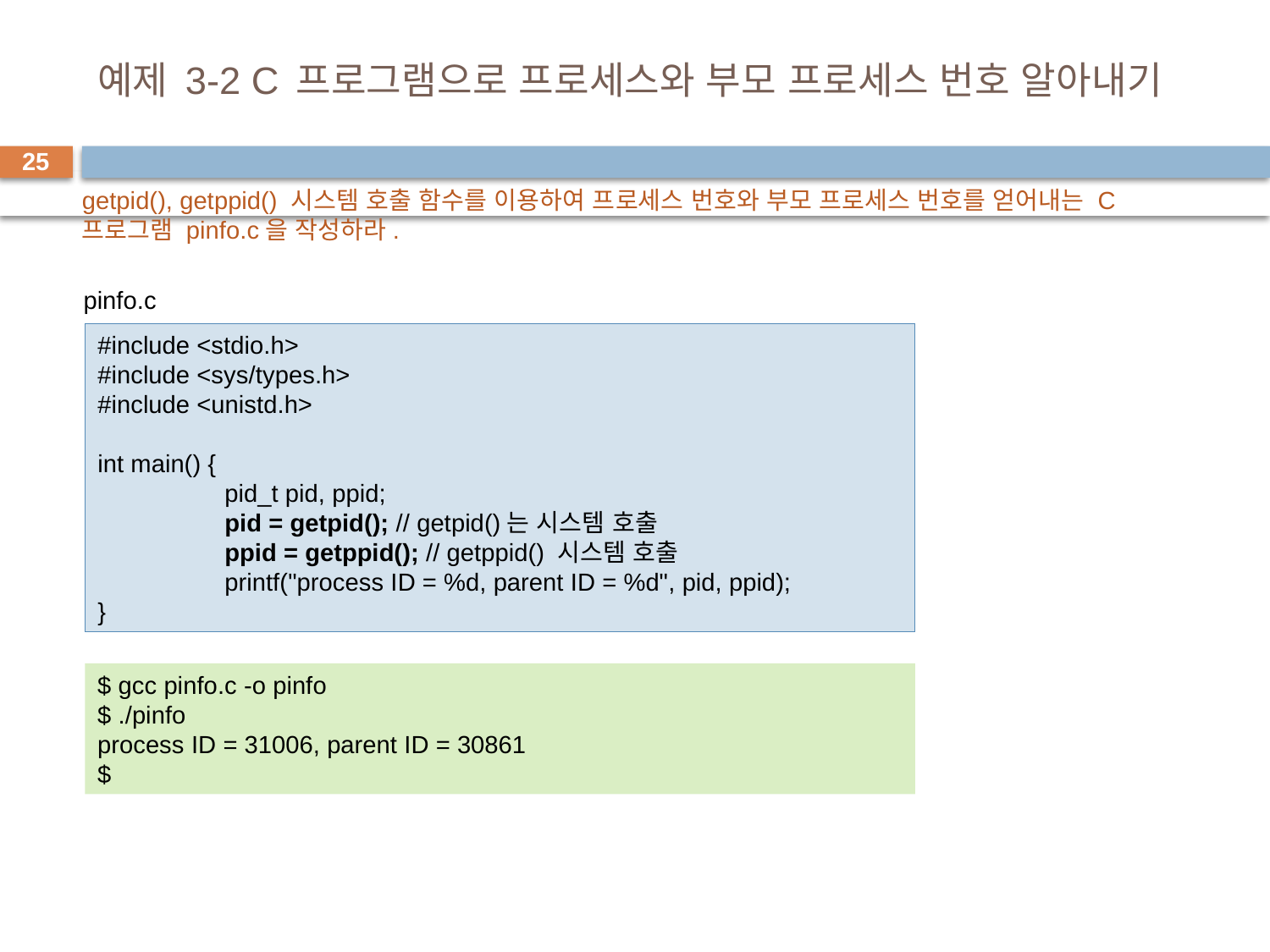

# 예제 3-2 C 프로그램으로 프로세스와 부모 프로세스 번호 알아내기
25
getpid(), getppid() 시스템 호출 함수를 이용하여 프로세스 번호와 부모 프로세스 번호를 얻어내는 C 프로그램 pinfo.c을 작성하라.
pinfo.c
#include <stdio.h>
#include <sys/types.h>
#include <unistd.h>

int main() {
	pid_t pid, ppid;
	pid = getpid(); // getpid()는 시스템 호출
	ppid = getppid(); // getppid() 시스템 호출
	printf("process ID = %d, parent ID = %d", pid, ppid);
}
$ gcc pinfo.c -o pinfo
$ ./pinfo
process ID = 31006, parent ID = 30861
$